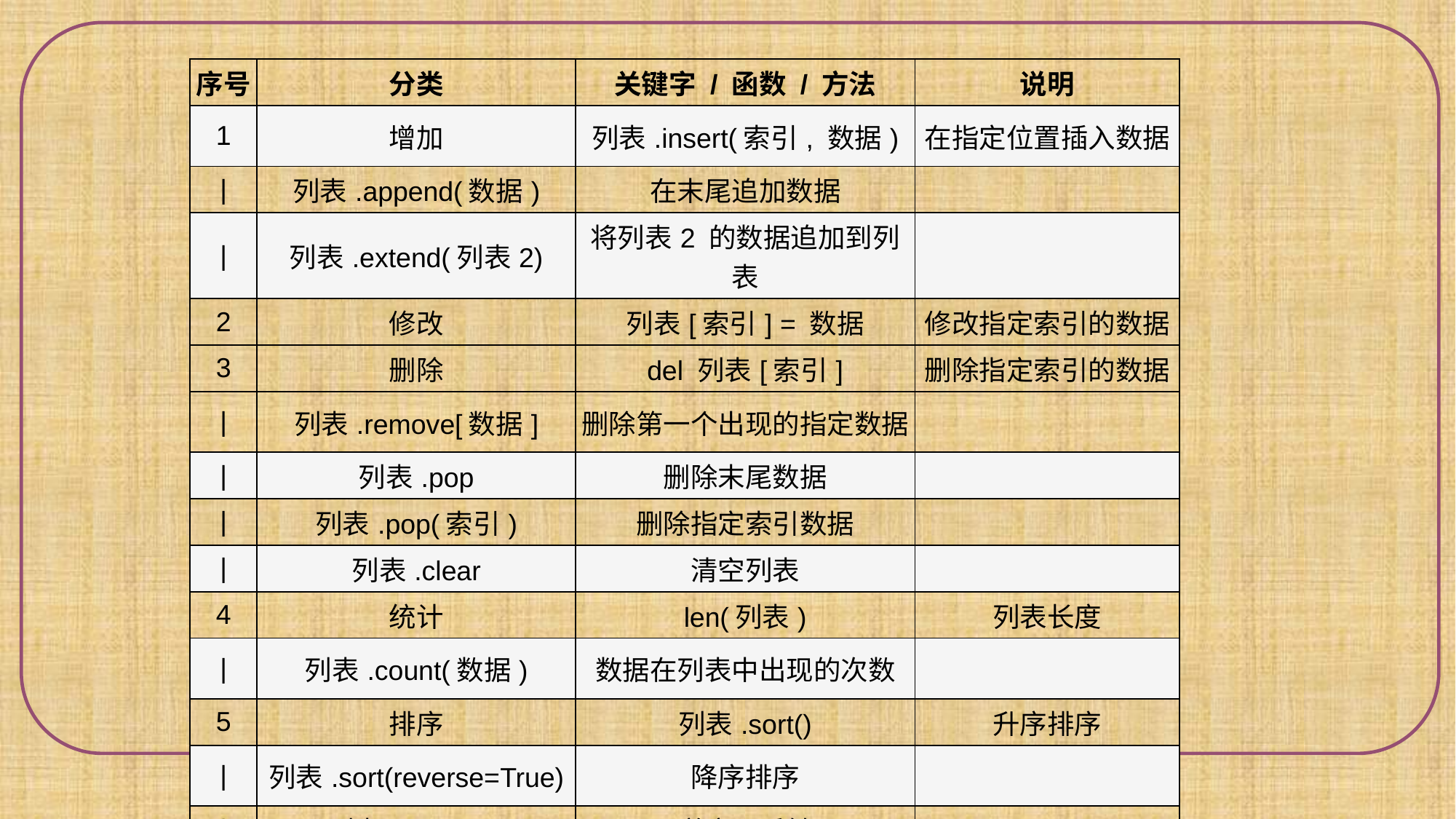

| 序号 | 分类 | 关键字 / 函数 / 方法 | 说明 |
| --- | --- | --- | --- |
| 1 | 增加 | 列表.insert(索引, 数据) | 在指定位置插入数据 |
| | | 列表.append(数据) | 在末尾追加数据 |  |
| | | 列表.extend(列表2) | 将列表2 的数据追加到列表 |  |
| 2 | 修改 | 列表[索引] = 数据 | 修改指定索引的数据 |
| 3 | 删除 | del 列表[索引] | 删除指定索引的数据 |
| | | 列表.remove[数据] | 删除第一个出现的指定数据 |  |
| | | 列表.pop | 删除末尾数据 |  |
| | | 列表.pop(索引) | 删除指定索引数据 |  |
| | | 列表.clear | 清空列表 |  |
| 4 | 统计 | len(列表) | 列表长度 |
| | | 列表.count(数据) | 数据在列表中出现的次数 |  |
| 5 | 排序 | 列表.sort() | 升序排序 |
| | | 列表.sort(reverse=True) | 降序排序 |  |
| | | 列表.reverse() | 逆序、反转 |  |